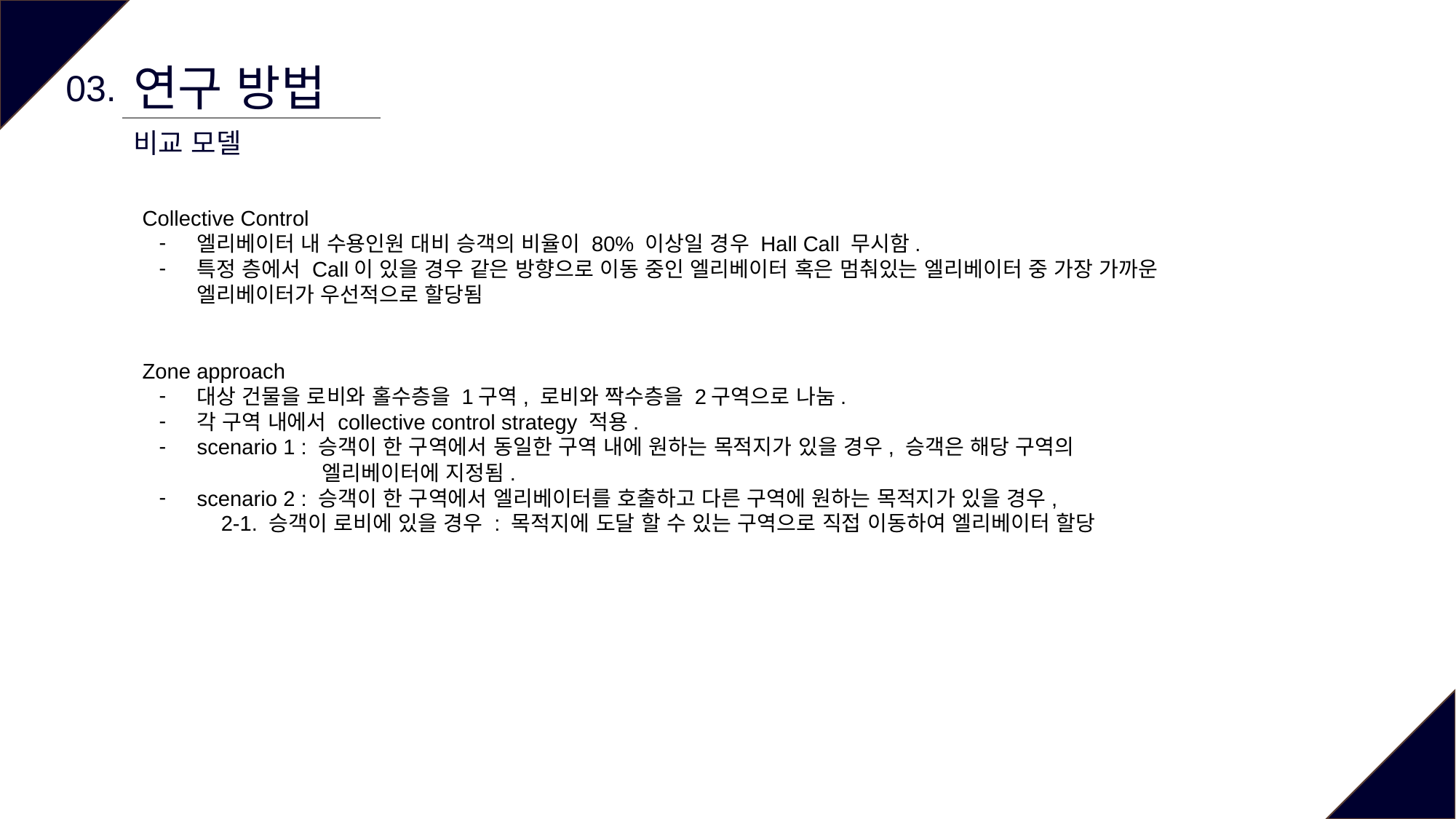

연구 방법
03.
비교 모델
Collective Control
엘리베이터 내 수용인원 대비 승객의 비율이 80% 이상일 경우 Hall Call 무시함.
특정 층에서 Call이 있을 경우 같은 방향으로 이동 중인 엘리베이터 혹은 멈춰있는 엘리베이터 중 가장 가까운 엘리베이터가 우선적으로 할당됨

Zone approach
대상 건물을 로비와 홀수층을 1구역, 로비와 짝수층을 2구역으로 나눔.
각 구역 내에서 collective control strategy 적용.
scenario 1 : 승객이 한 구역에서 동일한 구역 내에 원하는 목적지가 있을 경우, 승객은 해당 구역의
                    엘리베이터에 지정됨.
scenario 2 : 승객이 한 구역에서 엘리베이터를 호출하고 다른 구역에 원하는 목적지가 있을 경우,
    2-1. 승객이 로비에 있을 경우 : 목적지에 도달 할 수 있는 구역으로 직접 이동하여 엘리베이터 할당